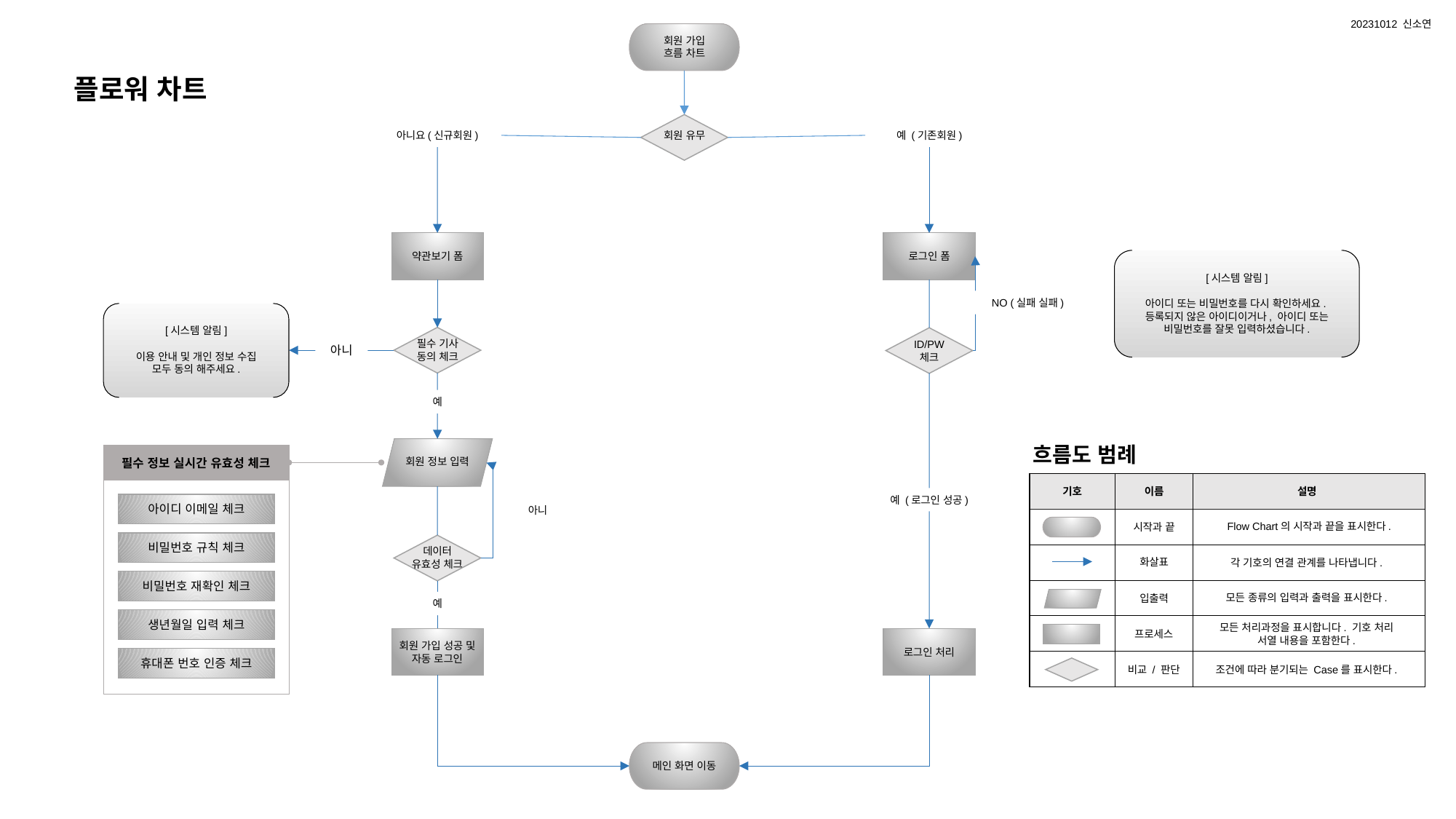

20231012 신소연

회원 가입
흐름 차트
플로워 차트

아니요(신규회원)
회원 유무
예 (기존회원)
약관보기 폼
로그인 폼

[시스템 알림]

아이디 또는 비밀번호를 다시 확인하세요.등록되지 않은 아이디이거나, 아이디 또는 비밀번호를 잘못 입력하셨습니다.
NO (실패 실패)

[시스템 알림]

이용 안내 및 개인 정보 수집
모두 동의 해주세요.

필수 기사
동의 체크
ID/PW
체크
아니
예
흐름도 범례

필수 정보 실시간 유효성 체크
회원 정보 입력

기호
이름
설명
예 (로그인 성공)
아이디 이메일 체크
아니

Flow Chart의 시작과 끝을 표시한다.
시작과 끝

비밀번호 규칙 체크

데이터
유효성 체크

화살표
각 기호의 연결 관계를 나타냅니다.
비밀번호 재확인 체크

모든 종류의 입력과 출력을 표시한다.
입출력

예
생년월일 입력 체크

모든 처리과정을 표시합니다. 기호 처리 서열 내용을 포함한다.
프로세스

로그인 처리
회원 가입 성공 및
자동 로그인
휴대폰 번호 인증 체크

비교 / 판단
조건에 따라 분기되는 Case를 표시한다.

메인 화면 이동